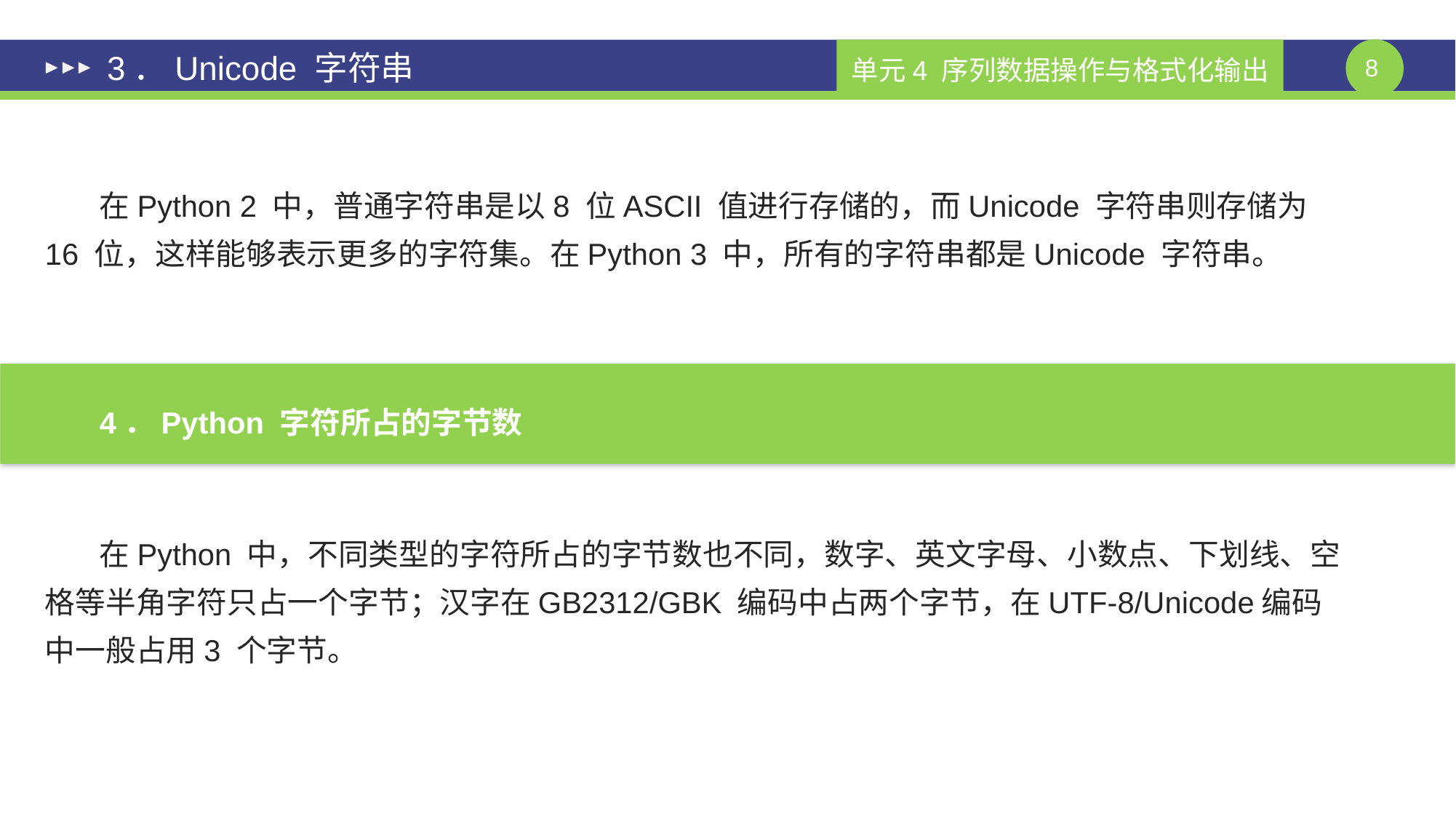

# 3．Unicode 字符串
在Python 2 中，普通字符串是以8 位ASCII 值进行存储的，而Unicode 字符串则存储为16 位，这样能够表示更多的字符集。在Python 3 中，所有的字符串都是Unicode 字符串。

4．Python 字符所占的字节数
在Python 中，不同类型的字符所占的字节数也不同，数字、英文字母、小数点、下划线、空格等半角字符只占一个字节；汉字在GB2312/GBK 编码中占两个字节，在UTF-8/Unicode编码中一般占用3 个字节。